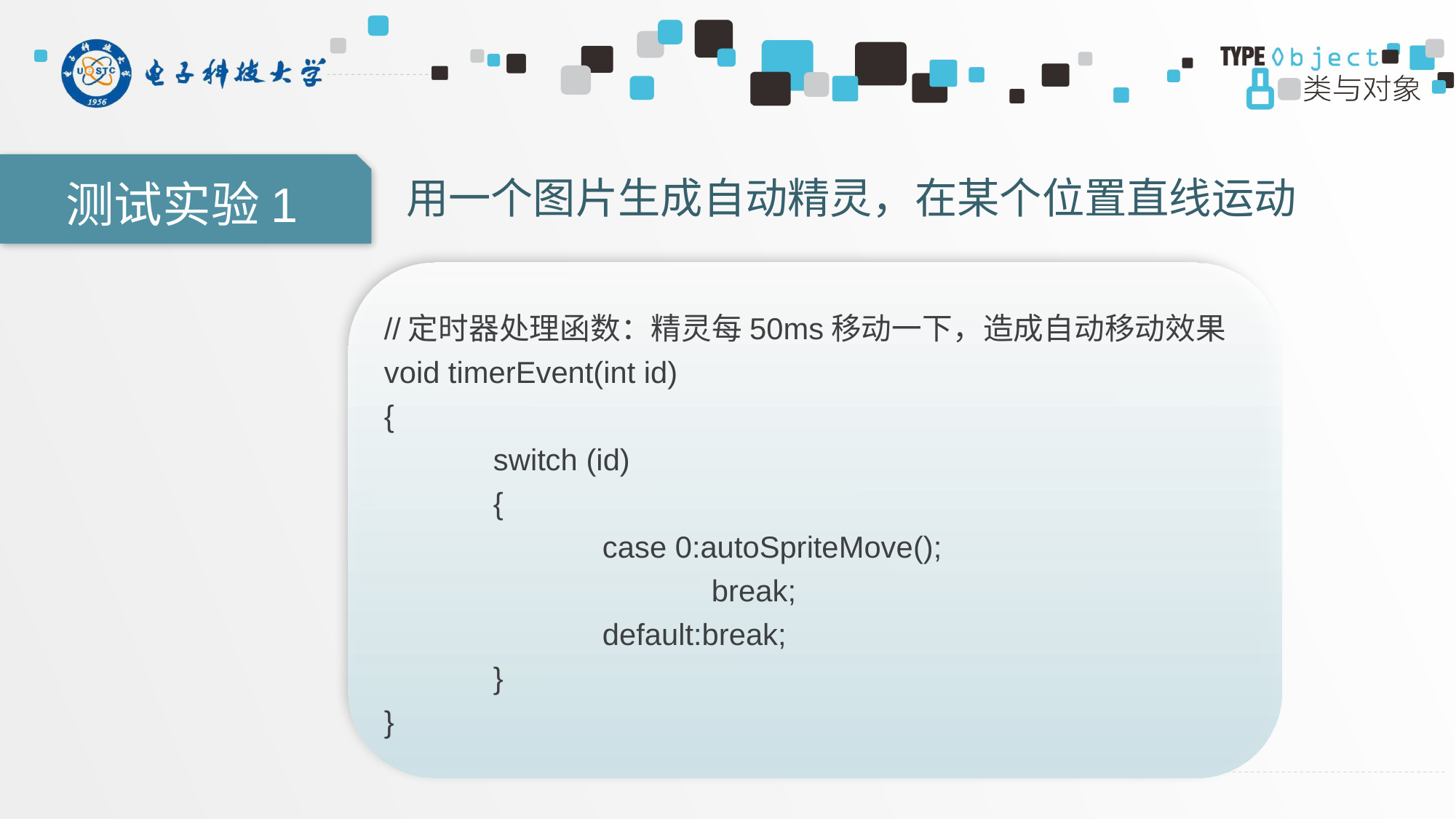

测试实验1
用一个图片生成自动精灵，在某个位置直线运动
//定时器处理函数：精灵每50ms移动一下，造成自动移动效果
void timerEvent(int id)
{
	switch (id)
	{
		case 0:autoSpriteMove();
			break;
		default:break;
	}
}